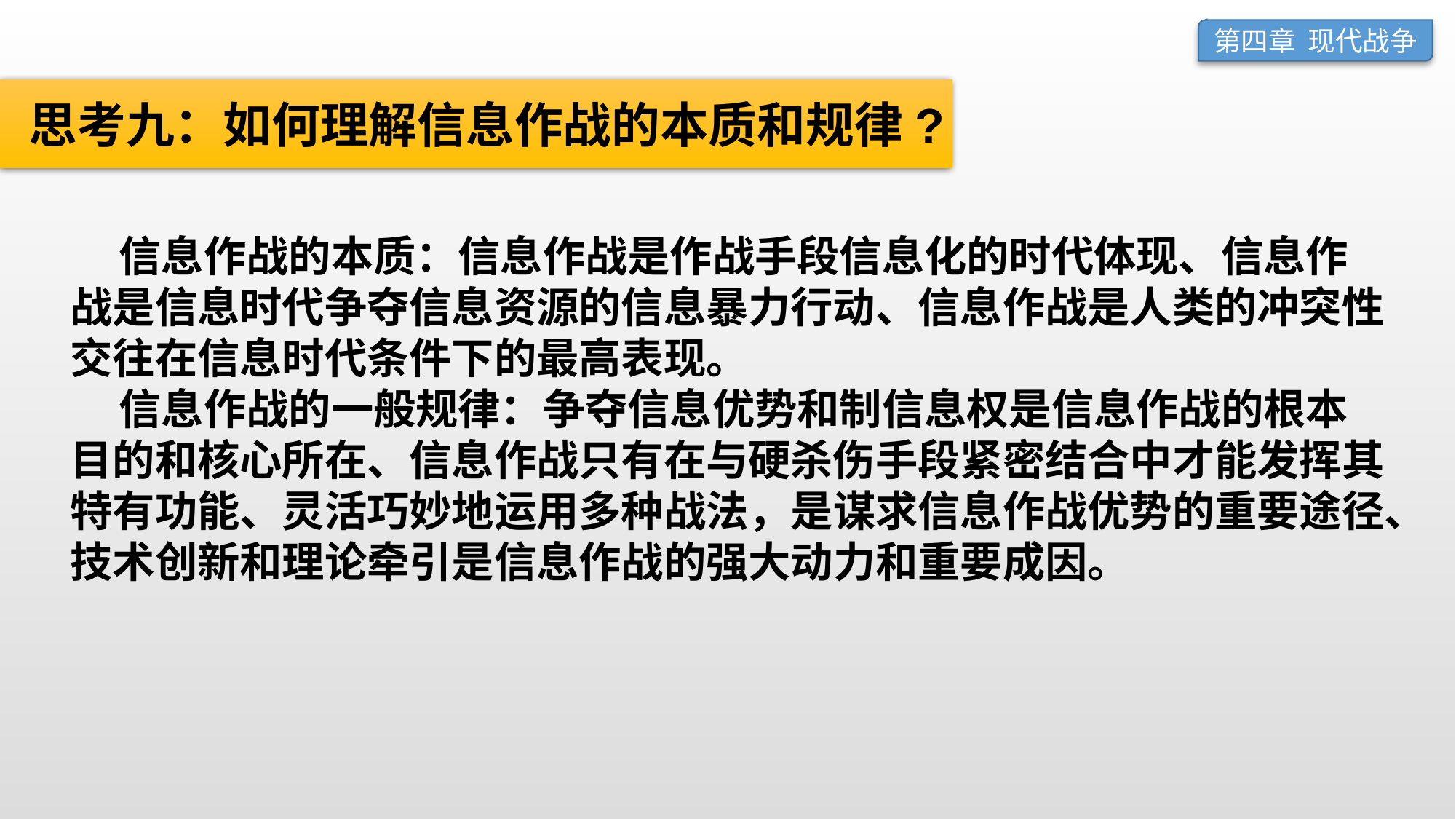

思考九：如何理解信息作战的本质和规律?
    信息作战的本质：信息作战是作战手段信息化的时代体现、信息作战是信息时代争夺信息资源的信息暴力行动、信息作战是人类的冲突性交往在信息时代条件下的最高表现。
    信息作战的一般规律：争夺信息优势和制信息权是信息作战的根本目的和核心所在、信息作战只有在与硬杀伤手段紧密结合中才能发挥其特有功能、灵活巧妙地运用多种战法，是谋求信息作战优势的重要途径、技术创新和理论牵引是信息作战的强大动力和重要成因。